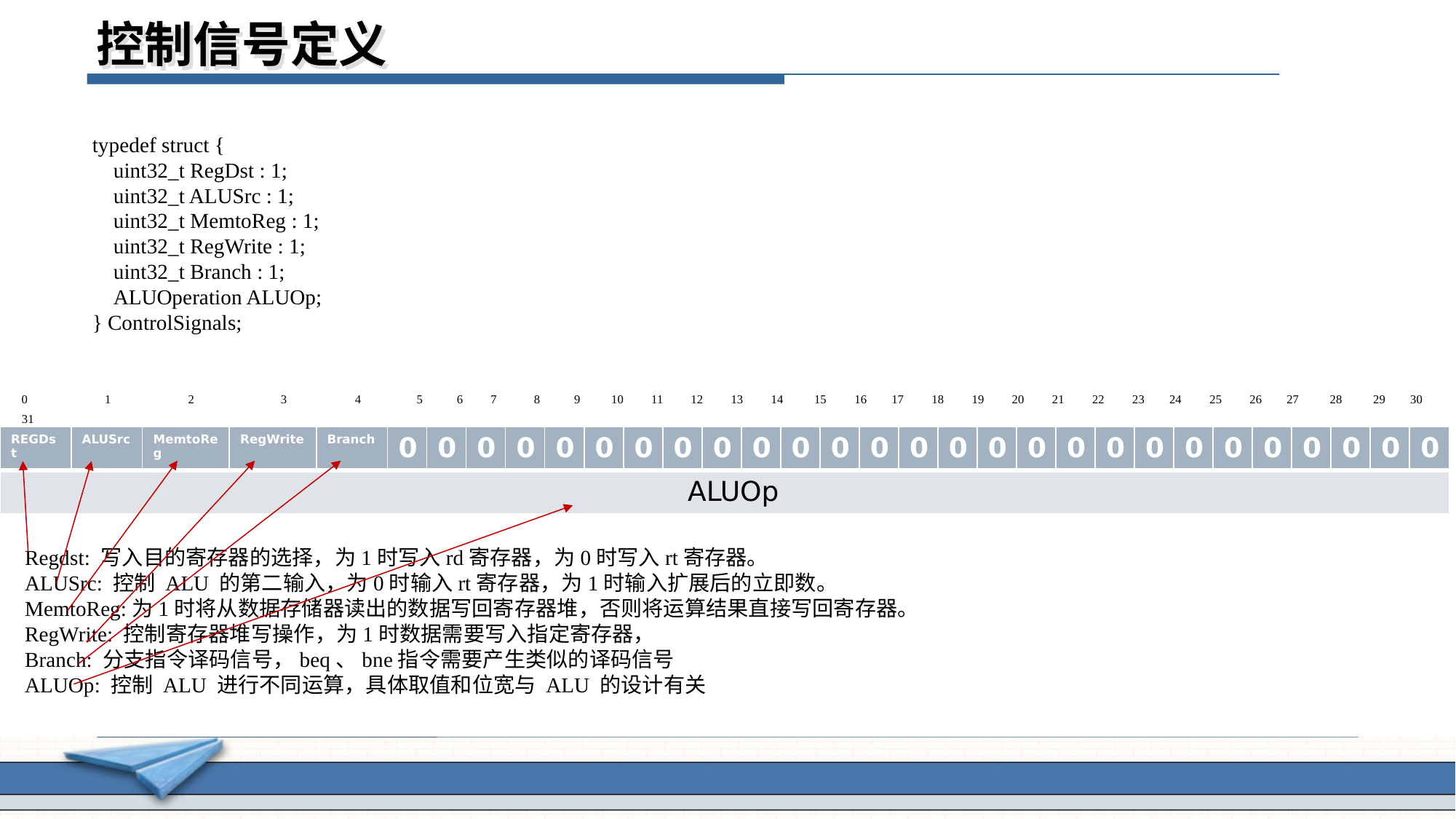

# 控制信号定义
typedef struct {
    uint32_t RegDst : 1;
    uint32_t ALUSrc : 1;
    uint32_t MemtoReg : 1;
    uint32_t RegWrite : 1;
    uint32_t Branch : 1;
    ALUOperation ALUOp;
} ControlSignals;
 0                         1                         2                            3                      4                  5           6         7            8           9          10         11         12         13         14          15         16        17         18         19         20         21         22         23        24         25         26        27          28          29        30         31
| REGDst | ALUSrc | MemtoReg | RegWrite | Branch | 0 | 0 | 0 | 0 | 0 | 0 | 0 | 0 | 0 | 0 | 0 | 0 | 0 | 0 | 0 | 0 | 0 | 0 | 0 | 0 | 0 | 0 | 0 | 0 | 0 | 0 | 0 |
| --- | --- | --- | --- | --- | --- | --- | --- | --- | --- | --- | --- | --- | --- | --- | --- | --- | --- | --- | --- | --- | --- | --- | --- | --- | --- | --- | --- | --- | --- | --- | --- |
| ALUOp |  |  |  |  |  |  |  |  |  |  |  |  |  |  |  |  |  |  |  |  |  |  |  |  |  |  |  |  |  |  |  |
Regdst: 写入目的寄存器的选择，为1时写入rd寄存器，为0时写入rt寄存器。
ALUSrc: 控制 ALU 的第二输入，为0时输入rt寄存器，为1时输入扩展后的立即数。
MemtoReg:为1时将从数据存储器读出的数据写回寄存器堆，否则将运算结果直接写回寄存器。
RegWrite: 控制寄存器堆写操作，为1时数据需要写入指定寄存器，
Branch: 分支指令译码信号，beq、bne指令需要产生类似的译码信号
ALUOp: 控制 ALU 进行不同运算，具体取值和位宽与 ALU 的设计有关